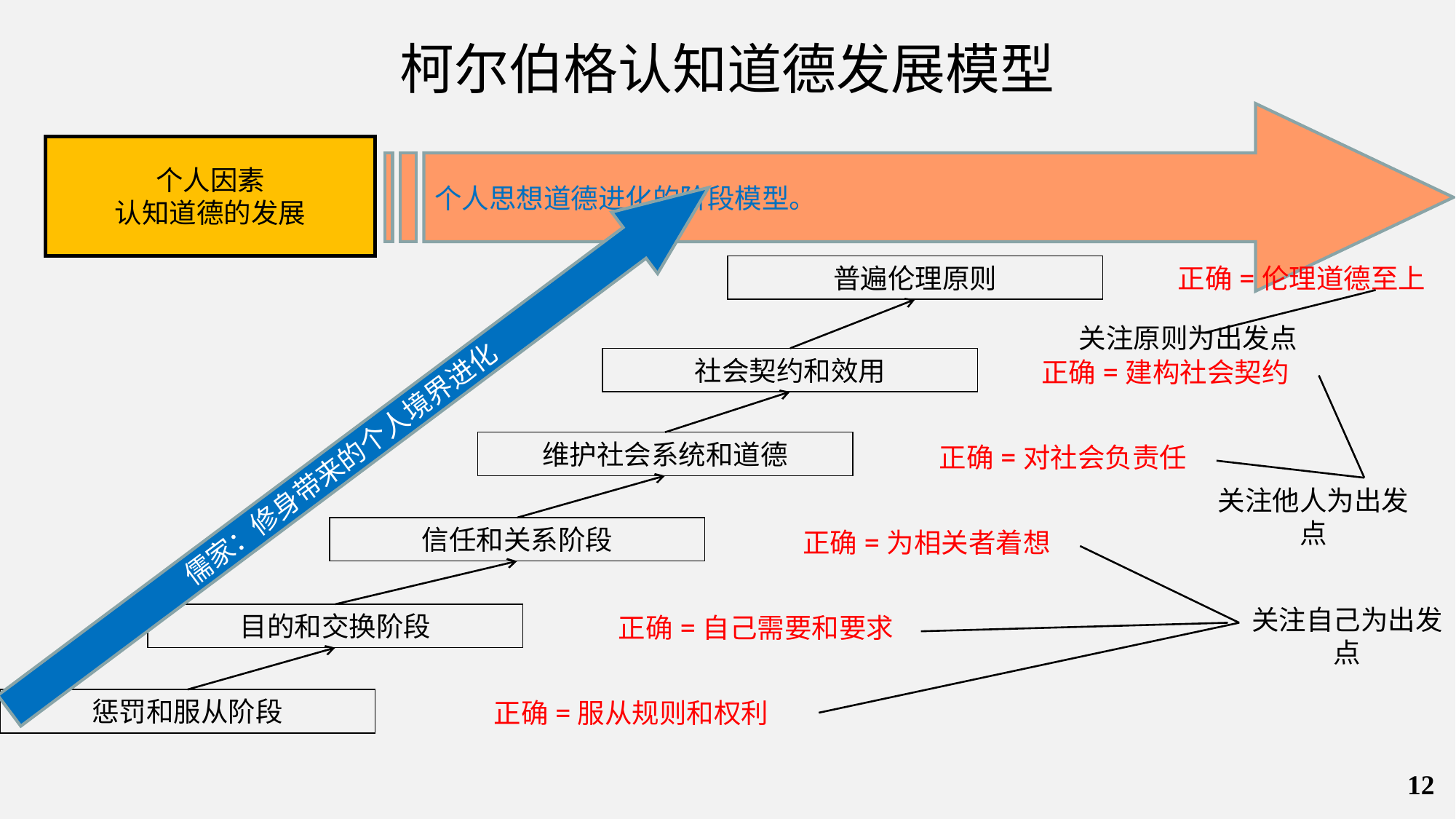

柯尔伯格认知道德发展模型
个人思想道德进化的阶段模型。
个人因素
认知道德的发展
普遍伦理原则
正确=伦理道德至上
关注原则为出发点
社会契约和效用
正确=建构社会契约
儒家：修身带来的个人境界进化
维护社会系统和道德
正确=对社会负责任
关注他人为出发点
信任和关系阶段
正确=为相关者着想
关注自己为出发点
目的和交换阶段
正确=自己需要和要求
惩罚和服从阶段
正确=服从规则和权利
12